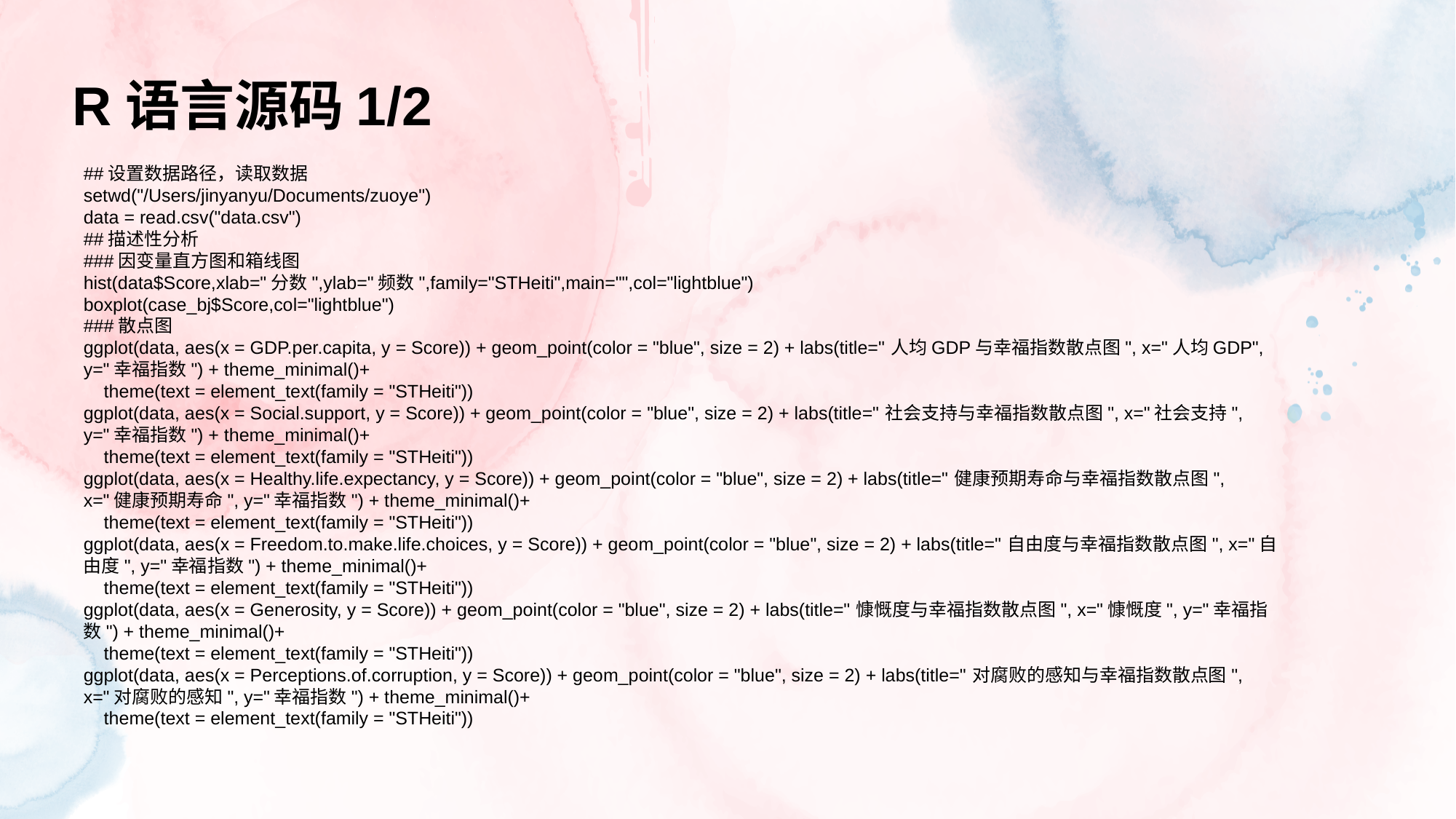

R语言源码1/2
##设置数据路径，读取数据
setwd("/Users/jinyanyu/Documents/zuoye")
data = read.csv("data.csv")
##描述性分析
###因变量直方图和箱线图
hist(data$Score,xlab="分数",ylab="频数",family="STHeiti",main="",col="lightblue")
boxplot(case_bj$Score,col="lightblue")
###散点图
ggplot(data, aes(x = GDP.per.capita, y = Score)) + geom_point(color = "blue", size = 2) + labs(title="人均GDP与幸福指数散点图", x="人均GDP", y="幸福指数") + theme_minimal()+    theme(text = element_text(family = "STHeiti"))
ggplot(data, aes(x = Social.support, y = Score)) + geom_point(color = "blue", size = 2) + labs(title="社会支持与幸福指数散点图", x="社会支持", y="幸福指数") + theme_minimal()+    theme(text = element_text(family = "STHeiti"))
ggplot(data, aes(x = Healthy.life.expectancy, y = Score)) + geom_point(color = "blue", size = 2) + labs(title="健康预期寿命与幸福指数散点图", x="健康预期寿命", y="幸福指数") + theme_minimal()+    theme(text = element_text(family = "STHeiti"))
ggplot(data, aes(x = Freedom.to.make.life.choices, y = Score)) + geom_point(color = "blue", size = 2) + labs(title="自由度与幸福指数散点图", x="自由度", y="幸福指数") + theme_minimal()+    theme(text = element_text(family = "STHeiti"))
ggplot(data, aes(x = Generosity, y = Score)) + geom_point(color = "blue", size = 2) + labs(title="慷慨度与幸福指数散点图", x="慷慨度", y="幸福指数") + theme_minimal()+    theme(text = element_text(family = "STHeiti"))
ggplot(data, aes(x = Perceptions.of.corruption, y = Score)) + geom_point(color = "blue", size = 2) + labs(title="对腐败的感知与幸福指数散点图", x="对腐败的感知", y="幸福指数") + theme_minimal()+    theme(text = element_text(family = "STHeiti"))